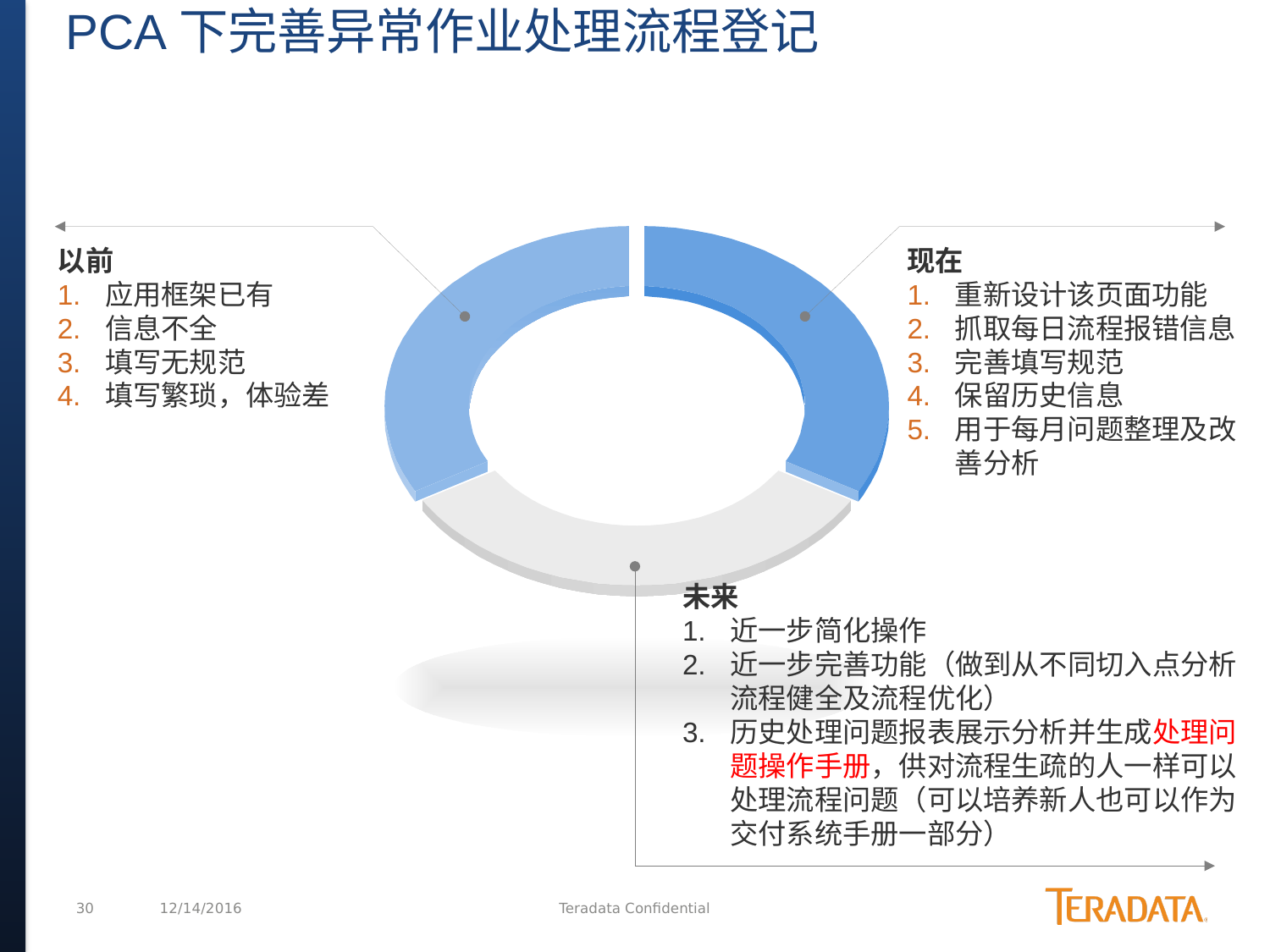

# PCA下完善异常作业处理流程登记

以前
应用框架已有
信息不全
填写无规范
填写繁琐，体验差

现在
重新设计该页面功能
抓取每日流程报错信息
完善填写规范
保留历史信息
用于每月问题整理及改善分析

未来
近一步简化操作
近一步完善功能（做到从不同切入点分析流程健全及流程优化）
历史处理问题报表展示分析并生成处理问题操作手册，供对流程生疏的人一样可以处理流程问题（可以培养新人也可以作为交付系统手册一部分）